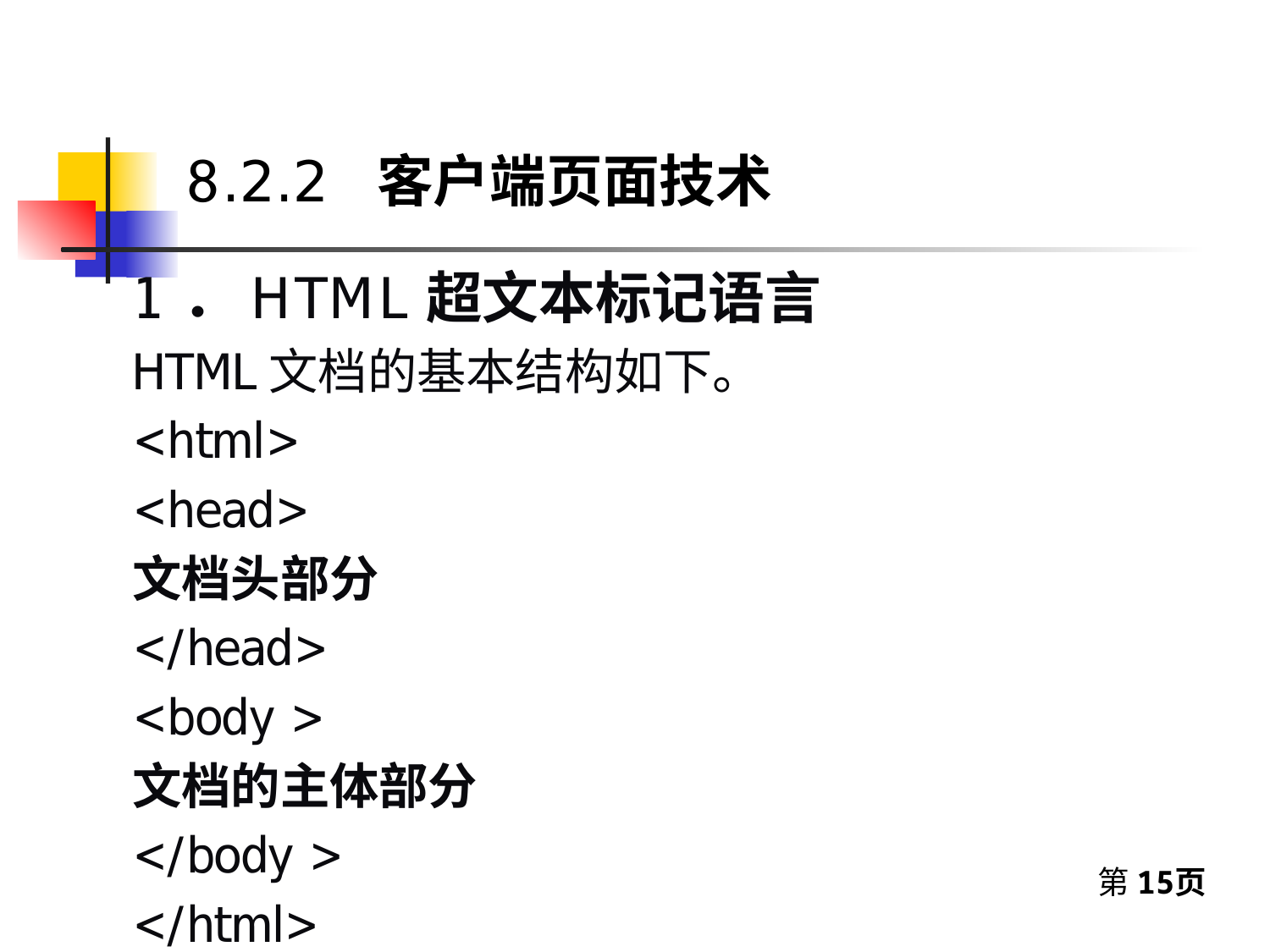

8.2.2  客户端页面技术
1．HTML超文本标记语言
HTML文档的基本结构如下。
<html>
<head>
文档头部分
</head>
<body >
文档的主体部分
</body >
</html>